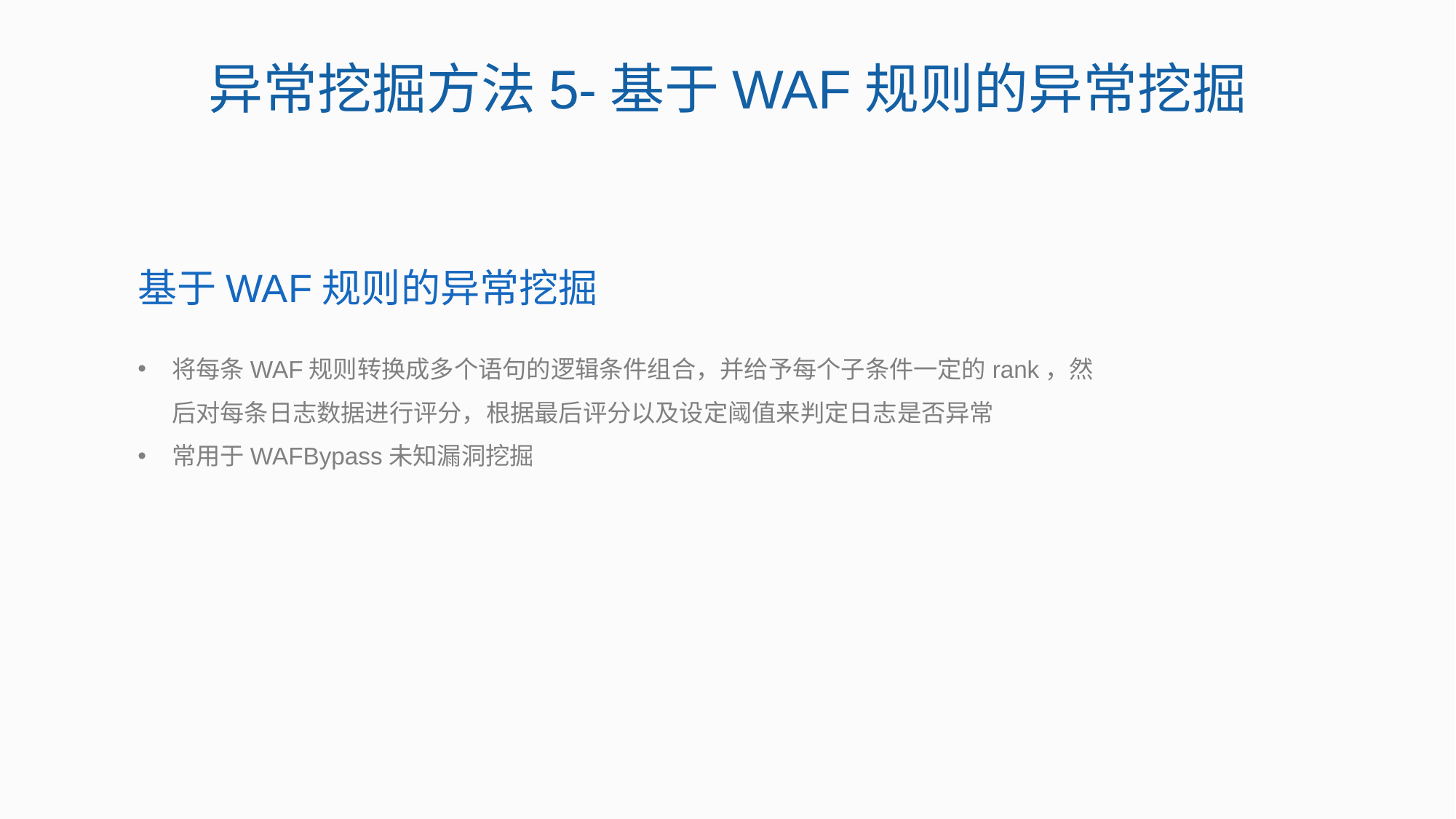

# 异常挖掘方法5-基于WAF规则的异常挖掘
基于WAF规则的异常挖掘

将每条WAF规则转换成多个语句的逻辑条件组合，并给予每个子条件一定的rank，然后对每条日志数据进行评分，根据最后评分以及设定阈值来判定日志是否异常
常用于WAFBypass未知漏洞挖掘